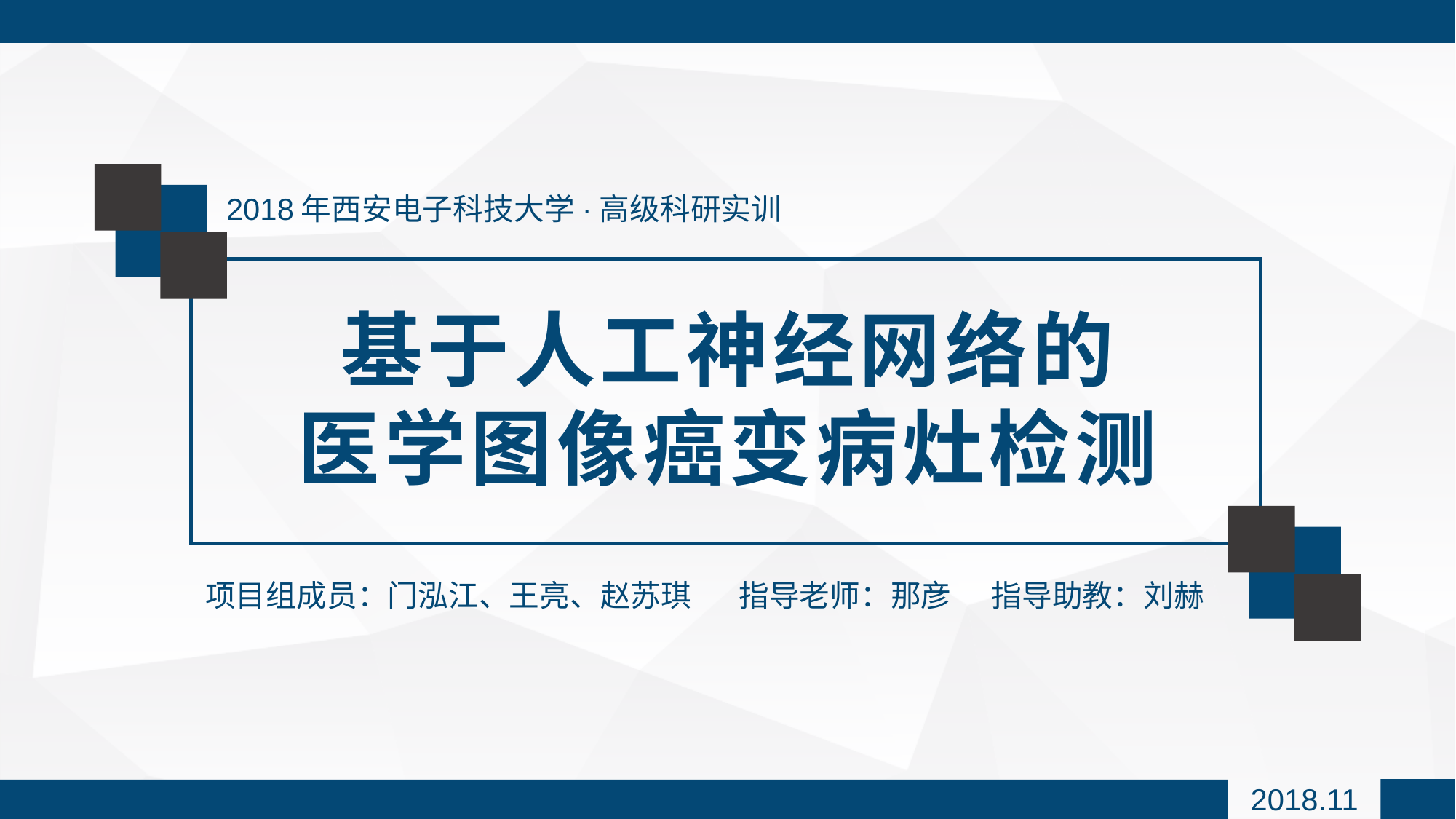

2018年西安电子科技大学·高级科研实训

基于人工神经网络的
医学图像癌变病灶检测

项目组成员：门泓江、王亮、赵苏琪
指导老师：那彦
指导助教：刘赫
2018.11